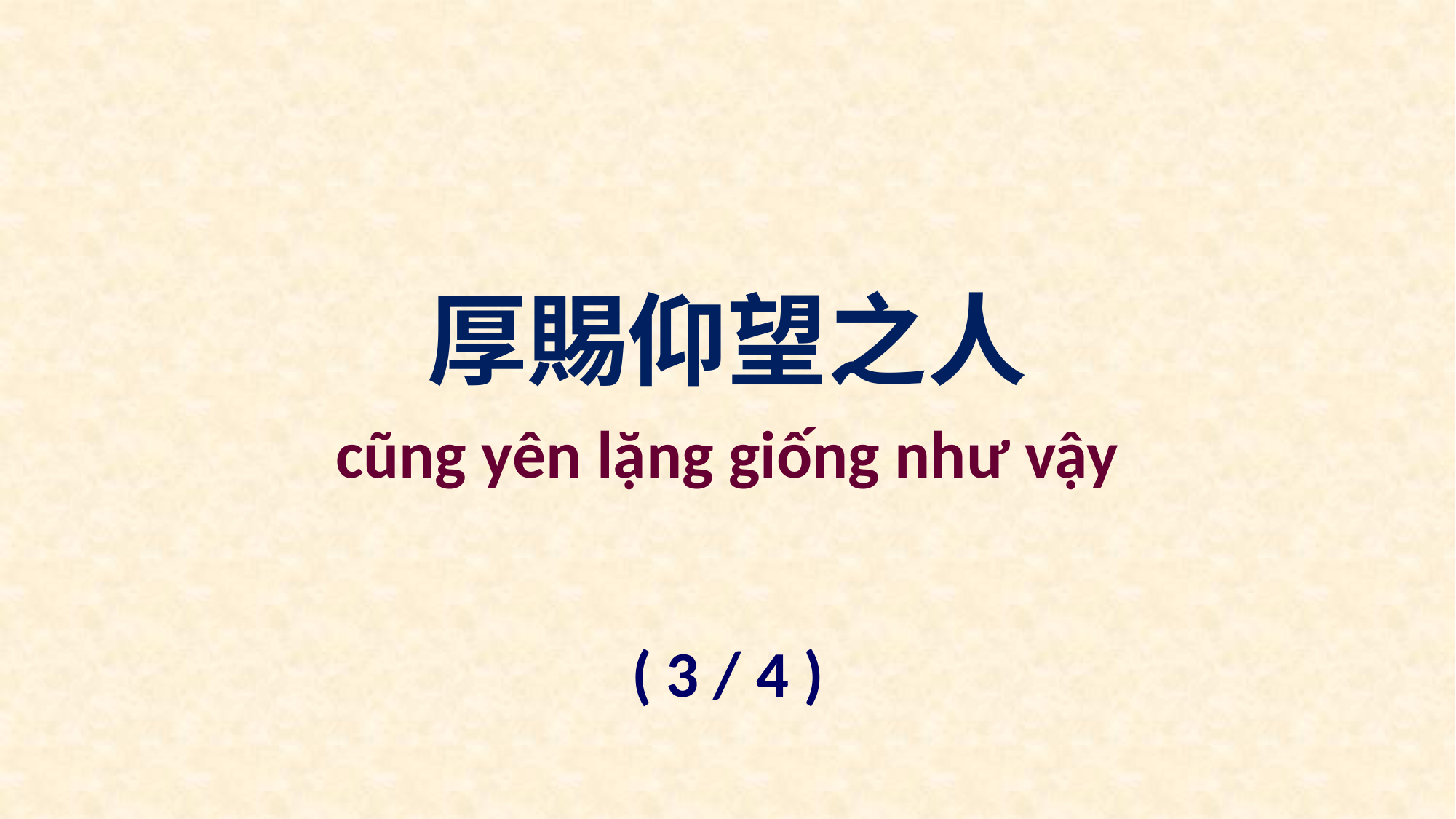

厚賜仰望之人
cũng yên lặng giống như vậy
( 3 / 4 )